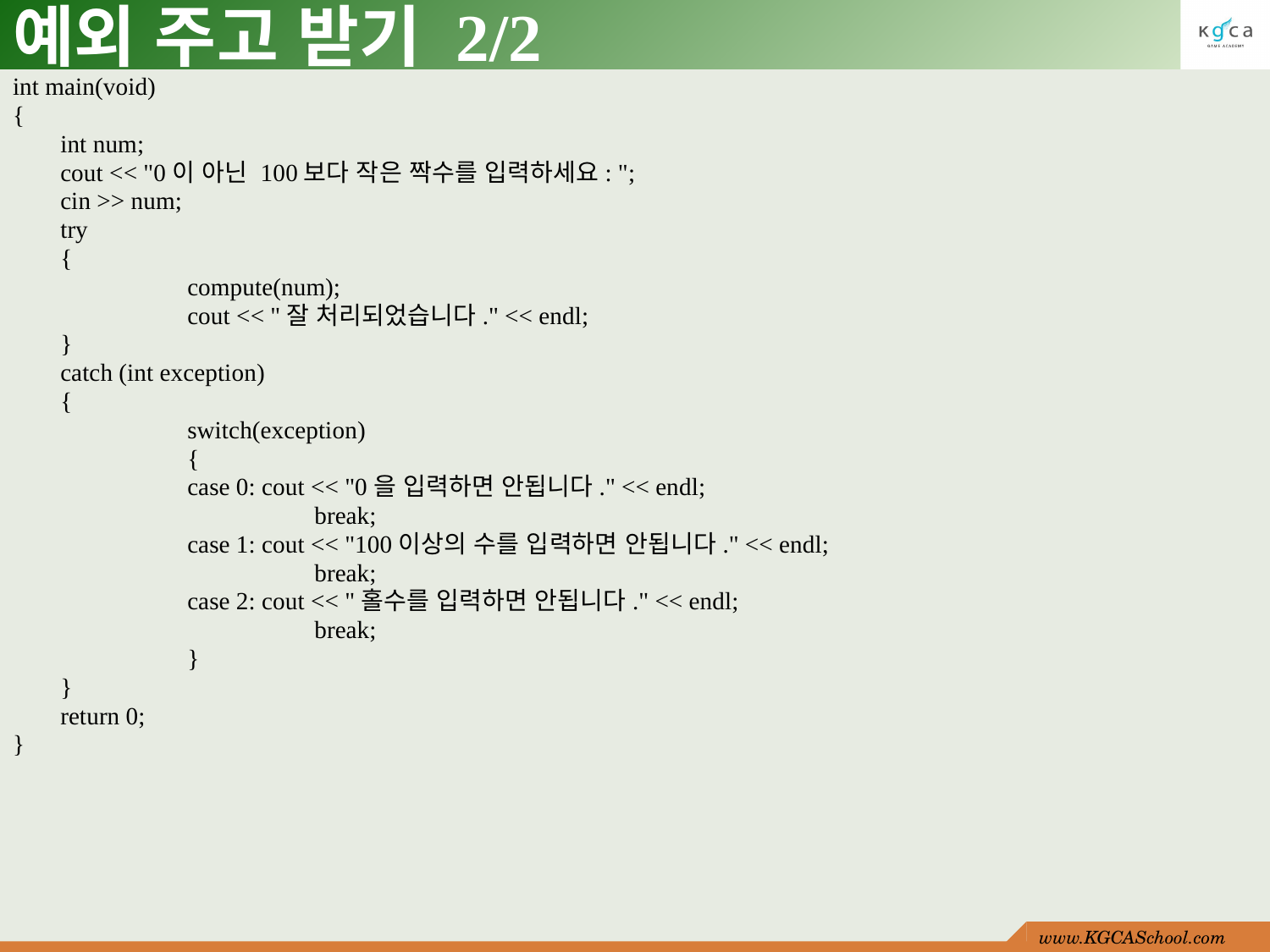

# 예외 주고 받기 2/2
int main(void)
{
	int num;
	cout << "0이 아닌 100보다 작은 짝수를 입력하세요: ";
	cin >> num;
	try
	{
		compute(num);
		cout << "잘 처리되었습니다." << endl;
	}
	catch (int exception)
	{
		switch(exception)
		{
		case 0: cout << "0을 입력하면 안됩니다." << endl;
			break;
		case 1: cout << "100이상의 수를 입력하면 안됩니다." << endl;
			break;
		case 2: cout << "홀수를 입력하면 안됩니다." << endl;
			break;
		}
	}
	return 0;
}